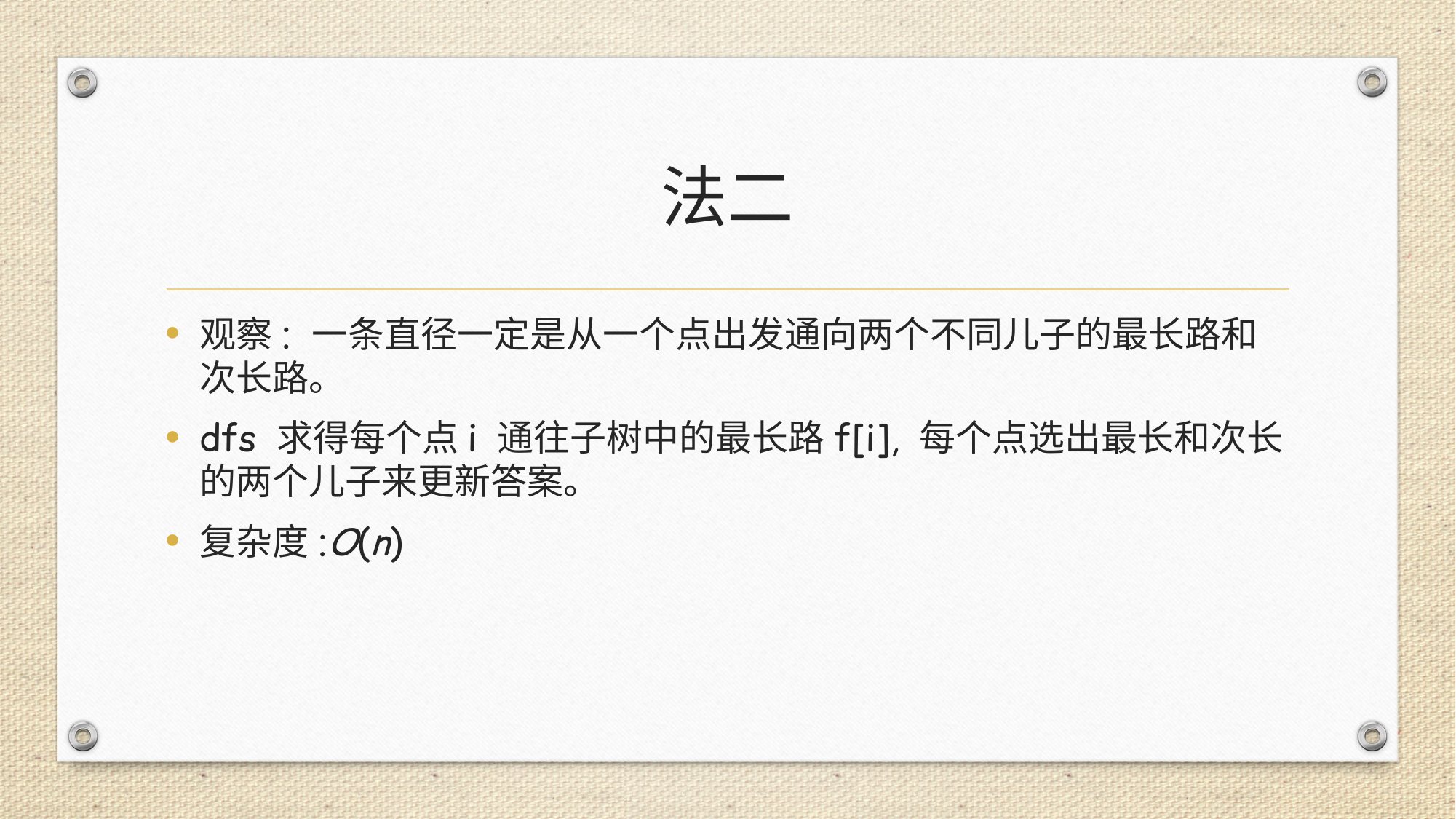

# 法二
观察: 一条直径一定是从一个点出发通向两个不同儿子的最长路和次长路。
dfs 求得每个点i 通往子树中的最长路f[i], 每个点选出最长和次长的两个儿子来更新答案。
复杂度:O(n)